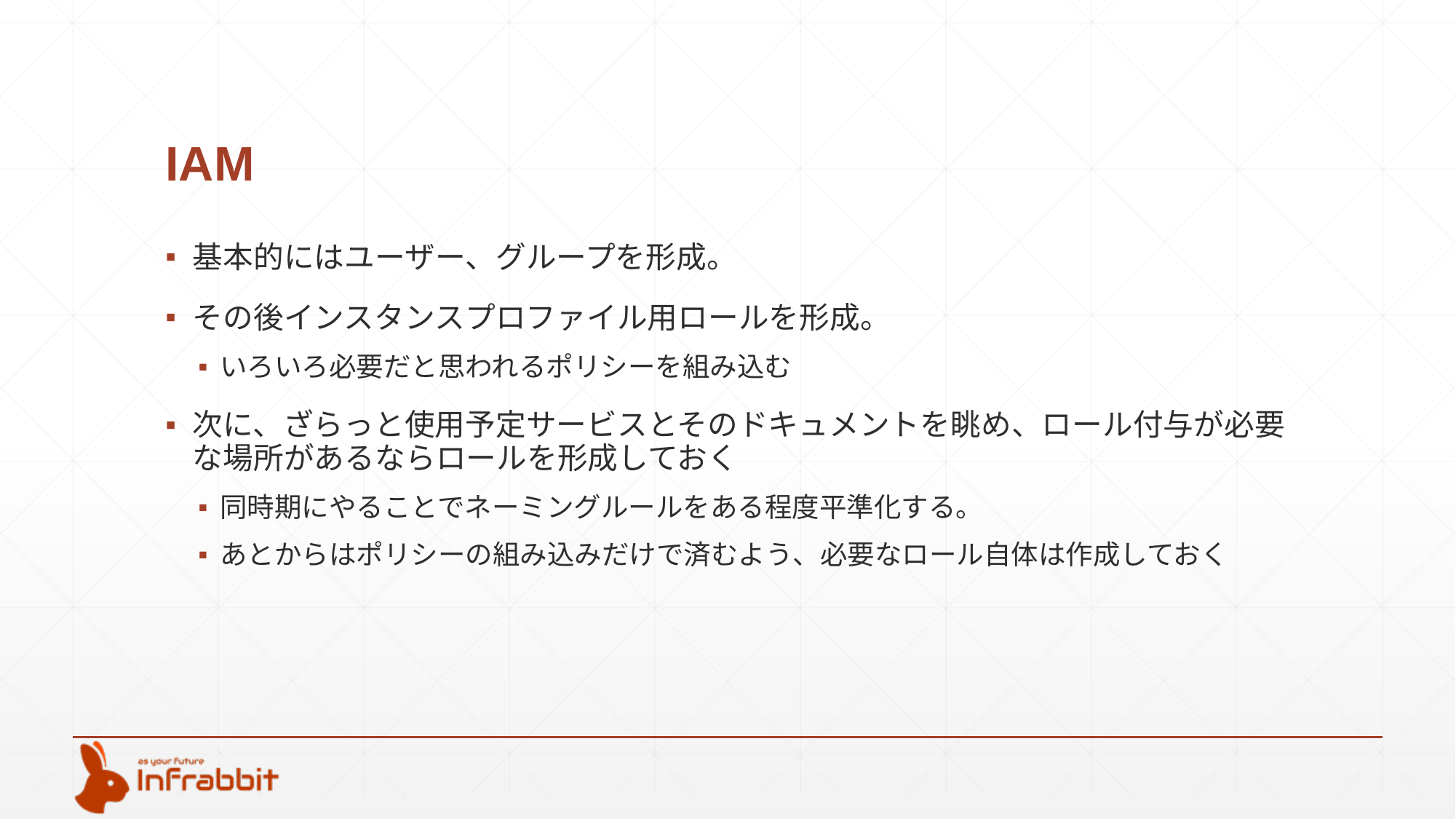

# IAM
基本的にはユーザー、グループを形成。
その後インスタンスプロファイル用ロールを形成。
いろいろ必要だと思われるポリシーを組み込む
次に、ざらっと使用予定サービスとそのドキュメントを眺め、ロール付与が必要な場所があるならロールを形成しておく
同時期にやることでネーミングルールをある程度平準化する。
あとからはポリシーの組み込みだけで済むよう、必要なロール自体は作成しておく